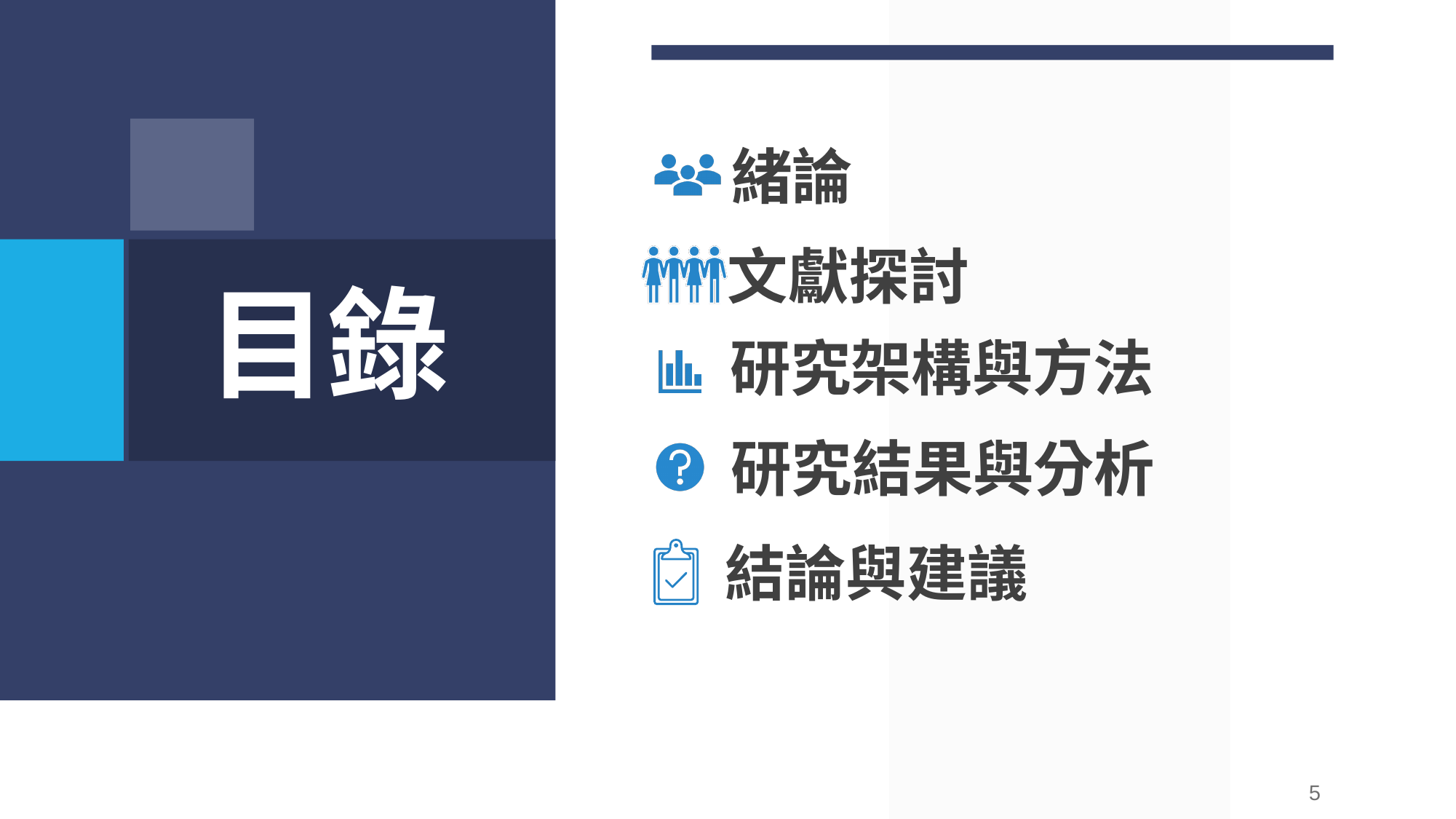

緒論

# 目錄
文獻探討

研究架構與方法

研究結果與分析

結論與建議

5